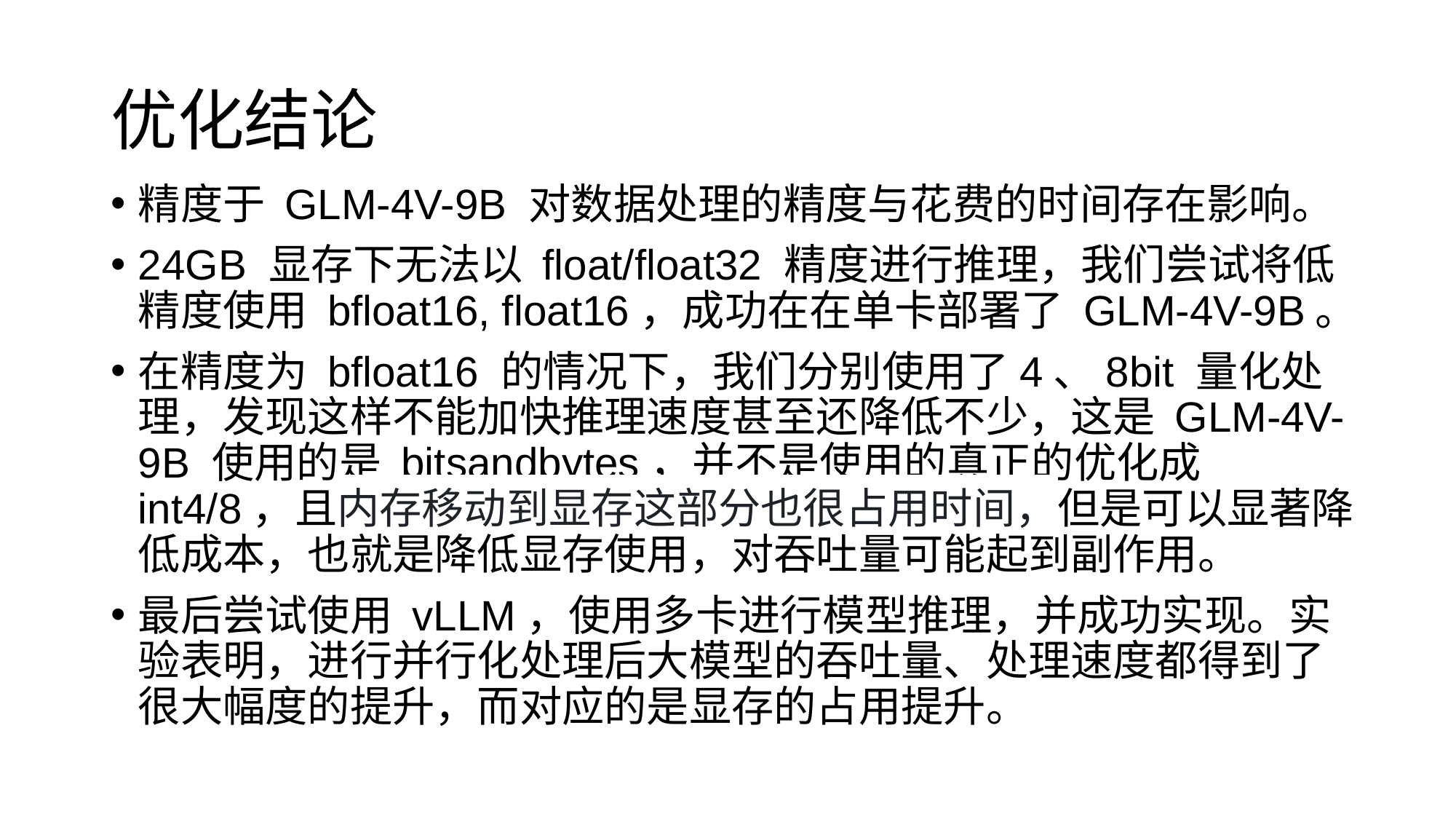

# 优化结论
精度于 GLM-4V-9B 对数据处理的精度与花费的时间存在影响。
24GB 显存下无法以 float/float32 精度进行推理，我们尝试将低精度使用 bfloat16, float16，成功在在单卡部署了 GLM-4V-9B。
在精度为 bfloat16 的情况下，我们分别使用了4、8bit 量化处理，发现这样不能加快推理速度甚至还降低不少，这是 GLM-4V-9B 使用的是 bitsandbytes，并不是使用的真正的优化成int4/8，且内存移动到显存这部分也很占用时间，但是可以显著降低成本，也就是降低显存使用，对吞吐量可能起到副作用。
最后尝试使用 vLLM，使用多卡进行模型推理，并成功实现。实验表明，进行并行化处理后大模型的吞吐量、处理速度都得到了很大幅度的提升，而对应的是显存的占用提升。